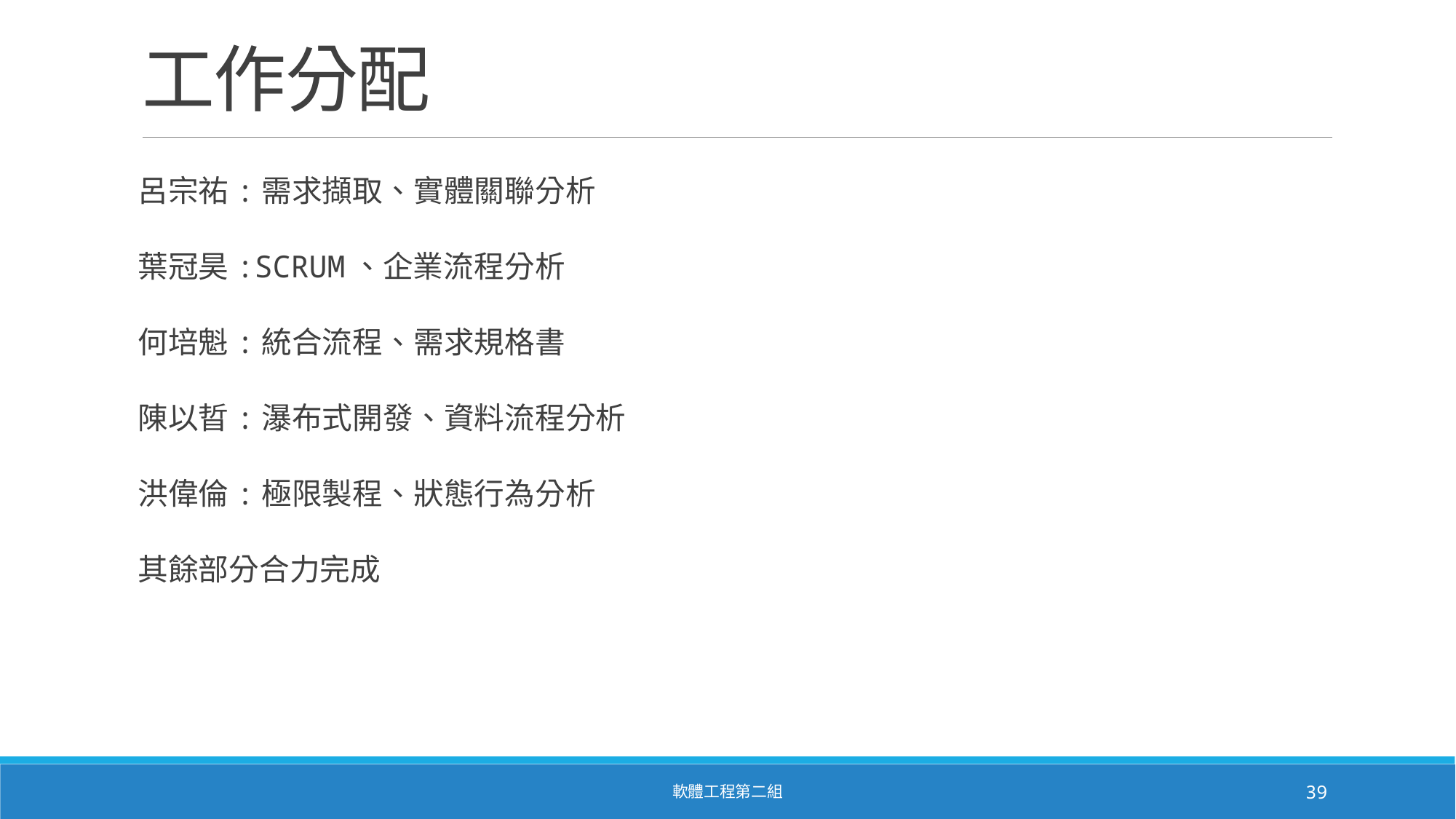

# 工作分配
呂宗祐:需求擷取、實體關聯分析
葉冠昊:SCRUM、企業流程分析
何培魁:統合流程、需求規格書
陳以晢:瀑布式開發、資料流程分析
洪偉倫:極限製程、狀態行為分析
其餘部分合力完成
軟體工程第二組
39